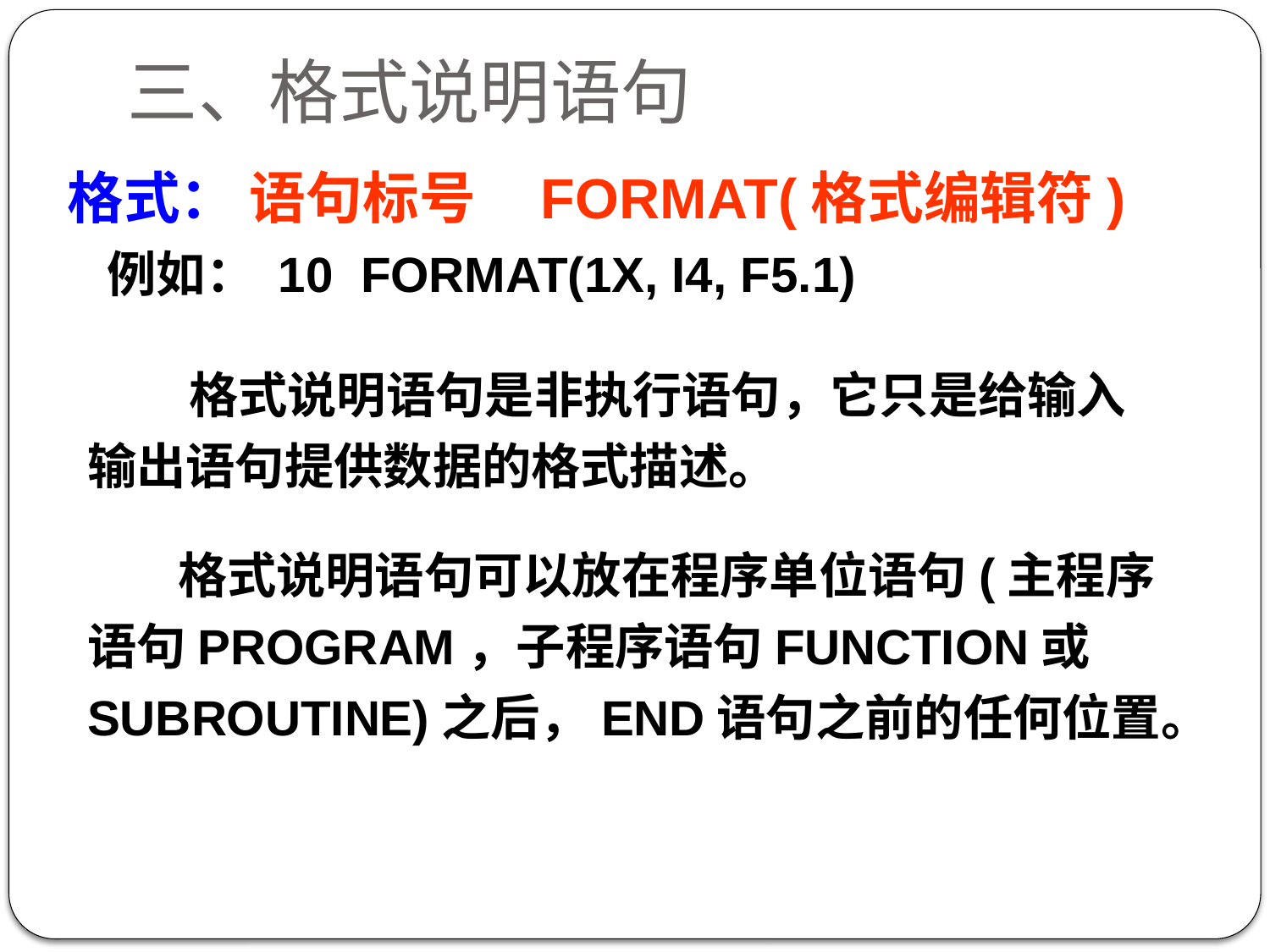

# 三、格式说明语句
格式： 语句标号    FORMAT(格式编辑符)
例如： 10  FORMAT(1X, I4, F5.1)
        格式说明语句是非执行语句，它只是给输入输出语句提供数据的格式描述。
       格式说明语句可以放在程序单位语句(主程序语句PROGRAM，子程序语句FUNCTION或SUBROUTINE)之后，END语句之前的任何位置。